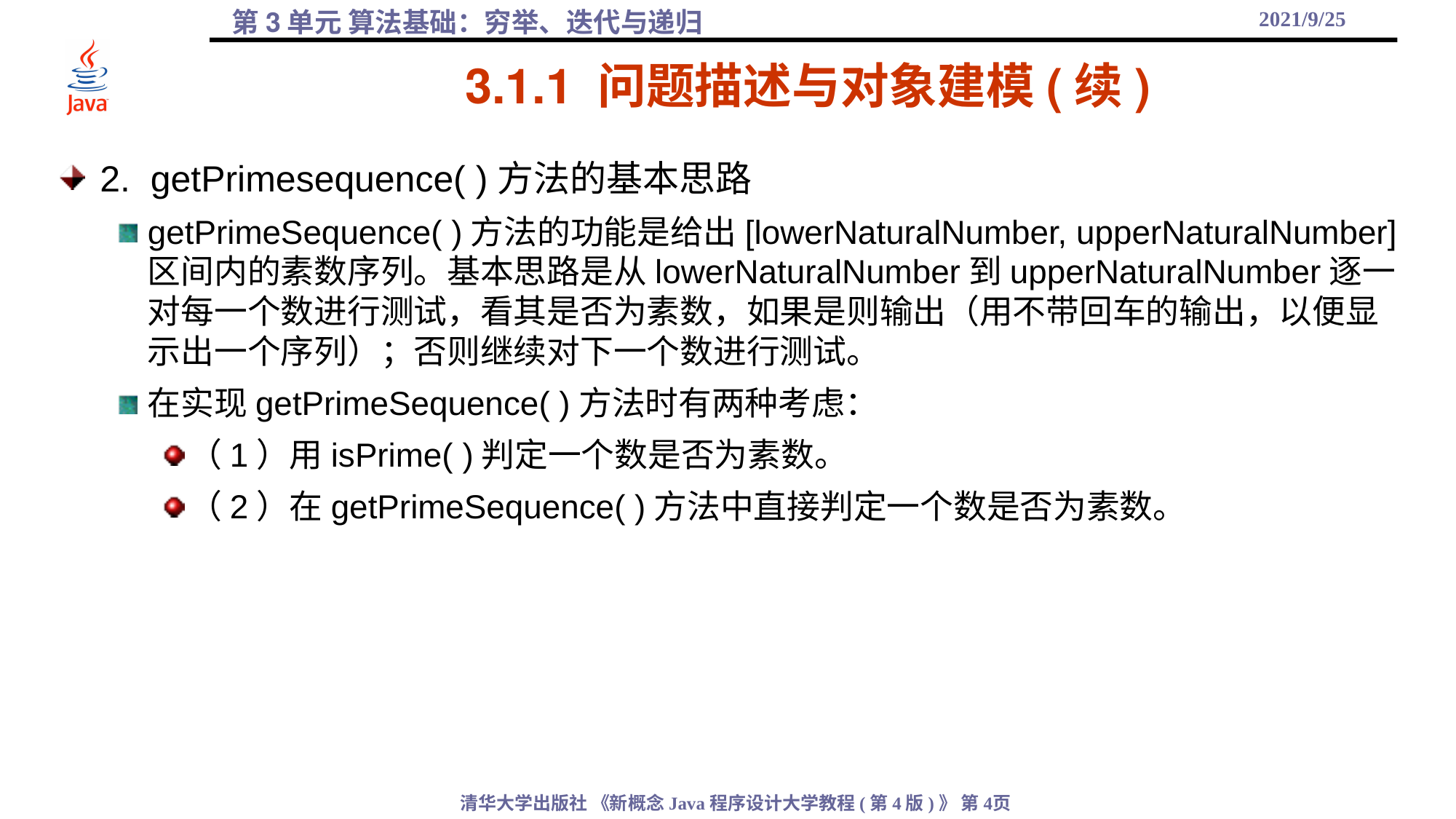

2021/9/25
# 3.1.1 问题描述与对象建模(续)
2.  getPrimesequence( )方法的基本思路
getPrimeSequence( )方法的功能是给出[lowerNaturalNumber, upperNaturalNumber]区间内的素数序列。基本思路是从lowerNaturalNumber到upperNaturalNumber逐一对每一个数进行测试，看其是否为素数，如果是则输出（用不带回车的输出，以便显示出一个序列）；否则继续对下一个数进行测试。
在实现getPrimeSequence( )方法时有两种考虑：
（1）用isPrime( )判定一个数是否为素数。
（2）在getPrimeSequence( )方法中直接判定一个数是否为素数。